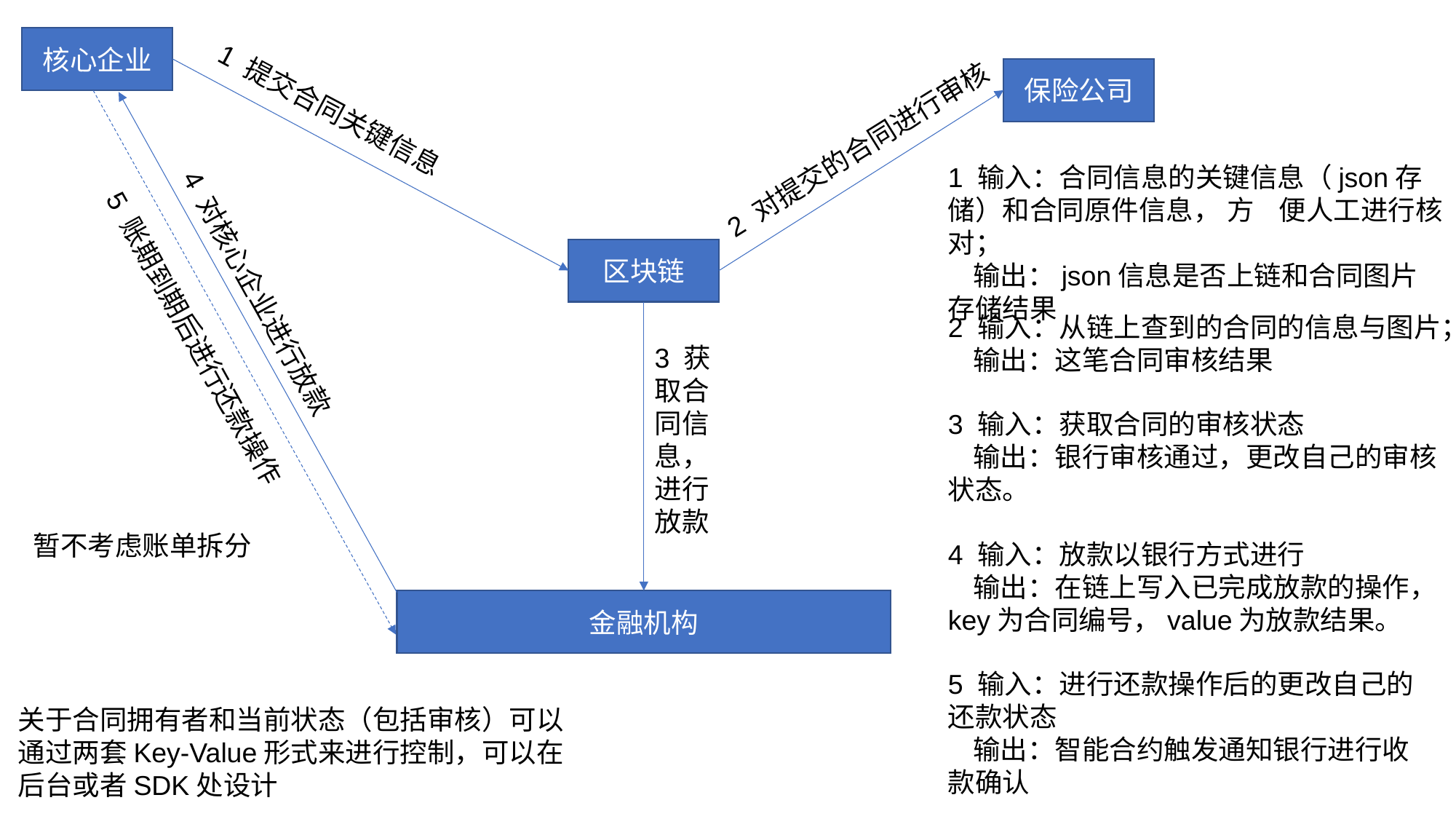

核心企业
保险公司
1 提交合同关键信息
2 对提交的合同进行审核
1 输入：合同信息的关键信息（json存储）和合同原件信息， 方    便人工进行核对；
   输出：json信息是否上链和合同图片存储结果
区块链
4 对核心企业进行放款
2 输入：从链上查到的合同的信息与图片；
   输出：这笔合同审核结果
5 账期到期后进行还款操作
3 获取合同信息，进行放款
3 输入：获取合同的审核状态
   输出：银行审核通过，更改自己的审核状态。
暂不考虑账单拆分
4 输入：放款以银行方式进行
   输出：在链上写入已完成放款的操作，key为合同编号，value为放款结果。
金融机构
5 输入：进行还款操作后的更改自己的还款状态
   输出：智能合约触发通知银行进行收款确认
关于合同拥有者和当前状态（包括审核）可以通过两套Key-Value形式来进行控制，可以在后台或者SDK处设计